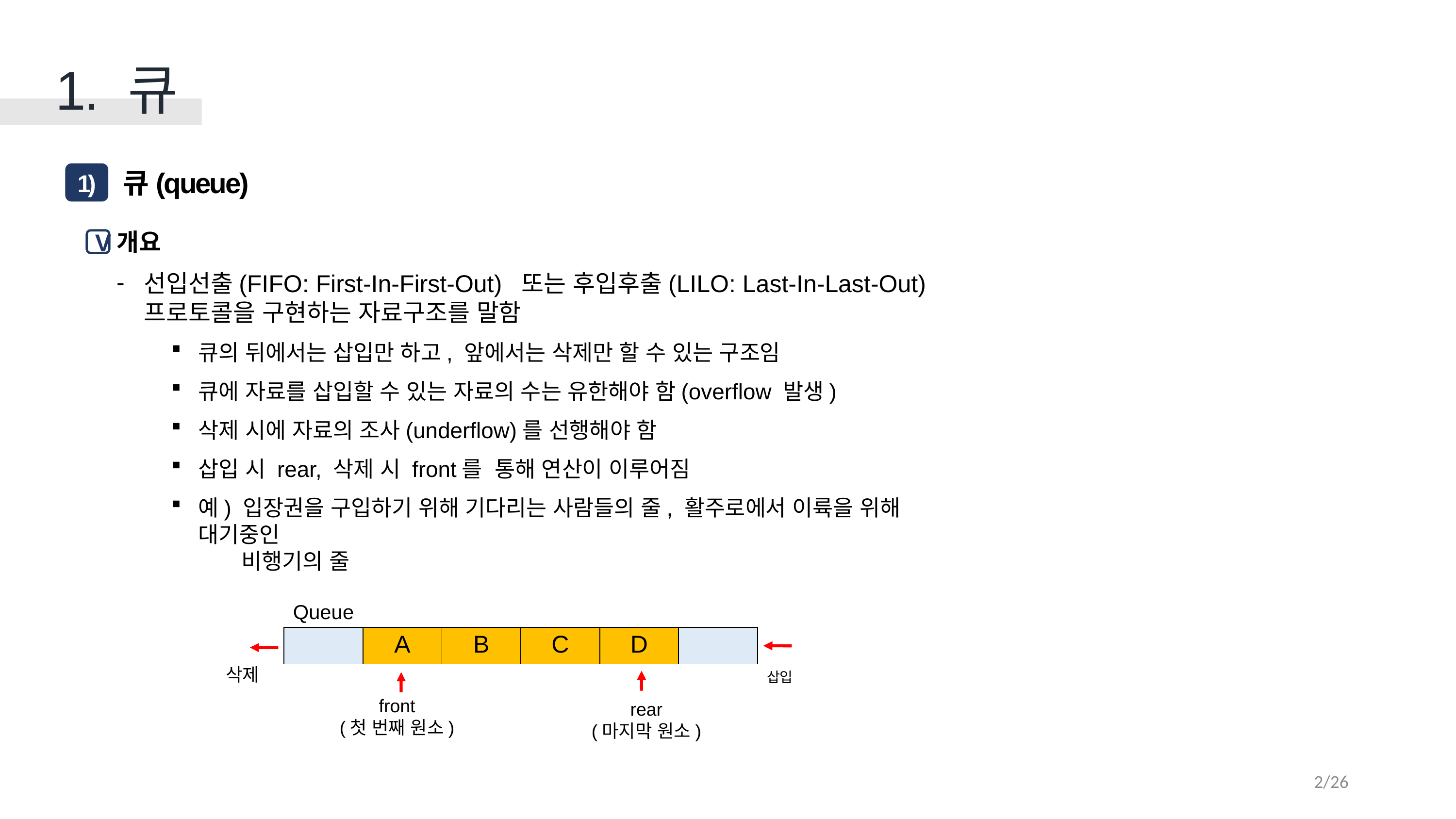

1. 큐

 큐(queue)
1)
개요

선입선출(FIFO: First-In-First-Out)  또는 후입후출(LILO: Last-In-Last-Out)
프로토콜을 구현하는 자료구조를 말함

큐의 뒤에서는 삽입만 하고, 앞에서는 삭제만 할 수 있는 구조임

큐에 자료를 삽입할 수 있는 자료의 수는 유한해야 함(overflow 발생)

삭제 시에 자료의 조사(underflow)를 선행해야 함

삽입 시 rear, 삭제 시 front를  통해 연산이 이루어짐

예) 입장권을 구입하기 위해 기다리는 사람들의 줄, 활주로에서 이륙을 위해 대기중인
       비행기의 줄
V
| Queue |  |  |  |  |  |
| --- | --- | --- | --- | --- | --- |
|  | A | B | C | D |  |
삭제
삽입
front
(첫 번째 원소)
rear
(마지막 원소)
2/26